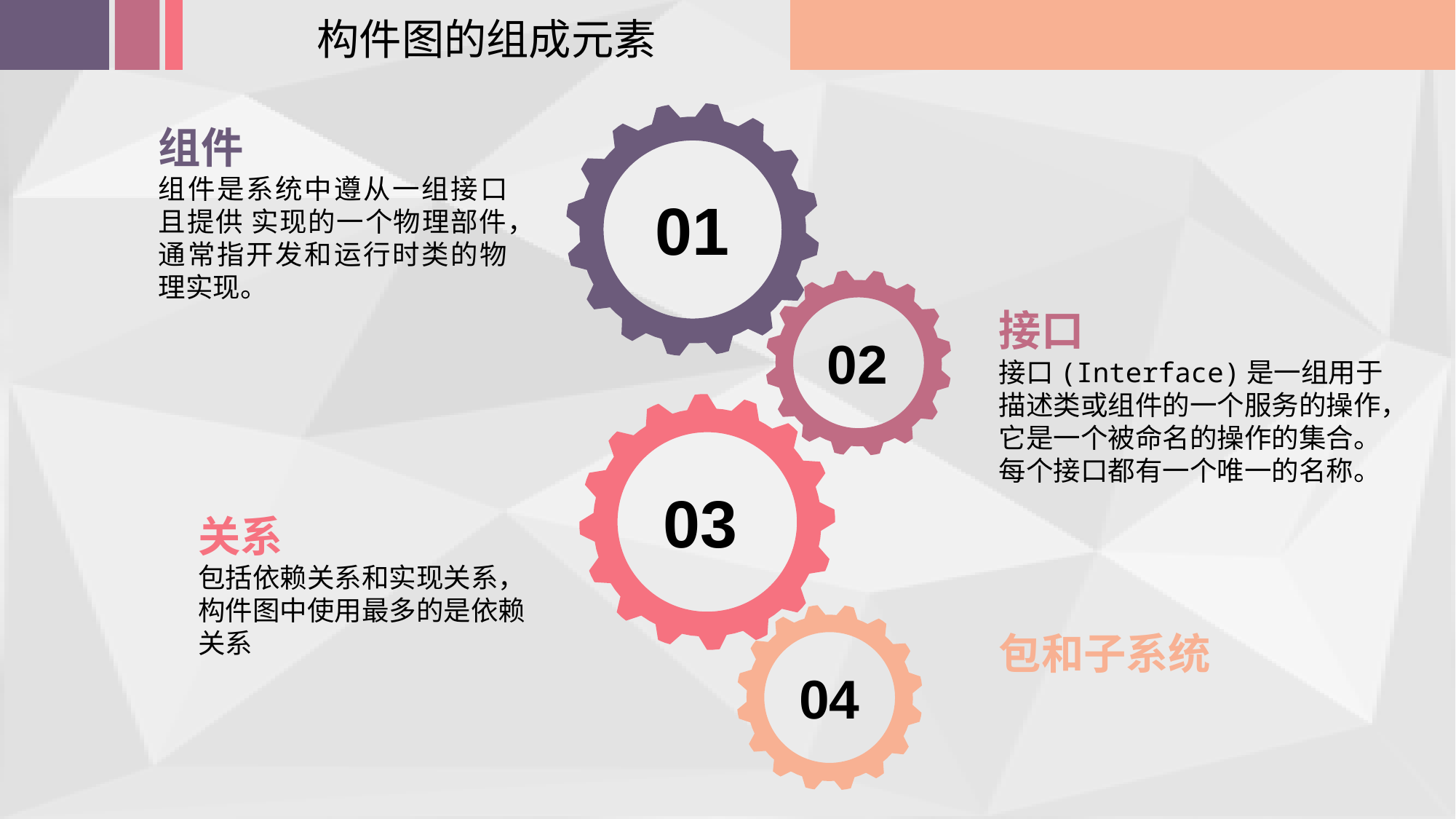

构件图的组成元素

组件
组件是系统中遵从一组接口且提供 实现的一个物理部件，通常指开发和运行时类的物理实现。
01

接口
接口(Interface)是一组用于描述类或组件的一个服务的操作，它是一个被命名的操作的集合。每个接口都有一个唯一的名称。
02

03
关系
包括依赖关系和实现关系，构件图中使用最多的是依赖关系

包和子系统
04